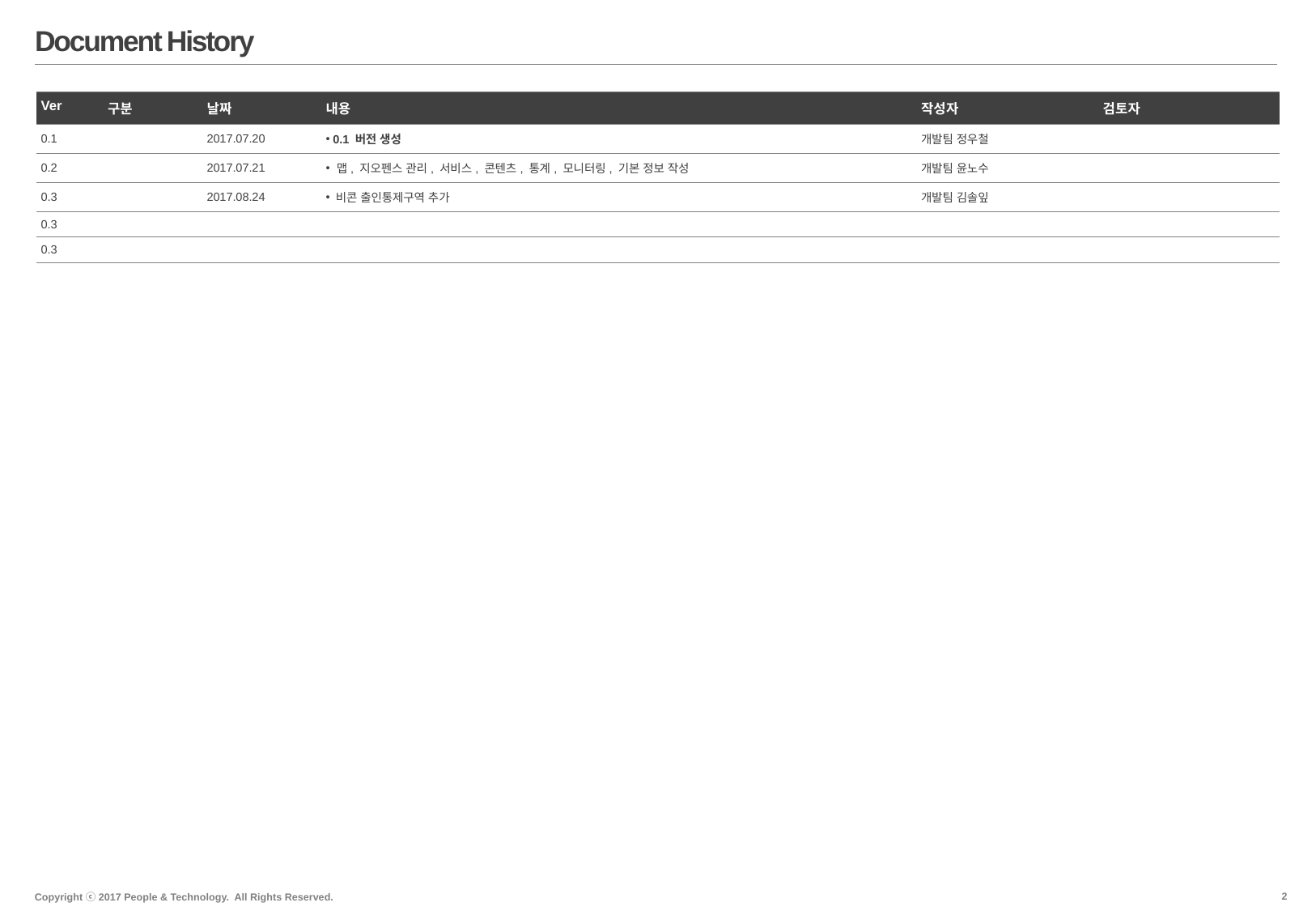

# Document History
| Ver | 구분 | 날짜 | 내용 | 작성자 | 검토자 |
| --- | --- | --- | --- | --- | --- |
| 0.1 |  | 2017.07.20 | 0.1 버전 생성 | 개발팀 정우철 |  |
| 0.2 |  | 2017.07.21 | 맵, 지오펜스 관리, 서비스, 콘텐츠, 통계, 모니터링, 기본 정보 작성 | 개발팀 윤노수 |  |
| 0.3 |  | 2017.08.24 | 비콘 출인통제구역 추가 | 개발팀 김솔잎 |  |
| 0.3 |  |  |  |  |  |
| 0.3 |  |  |  |  |  |